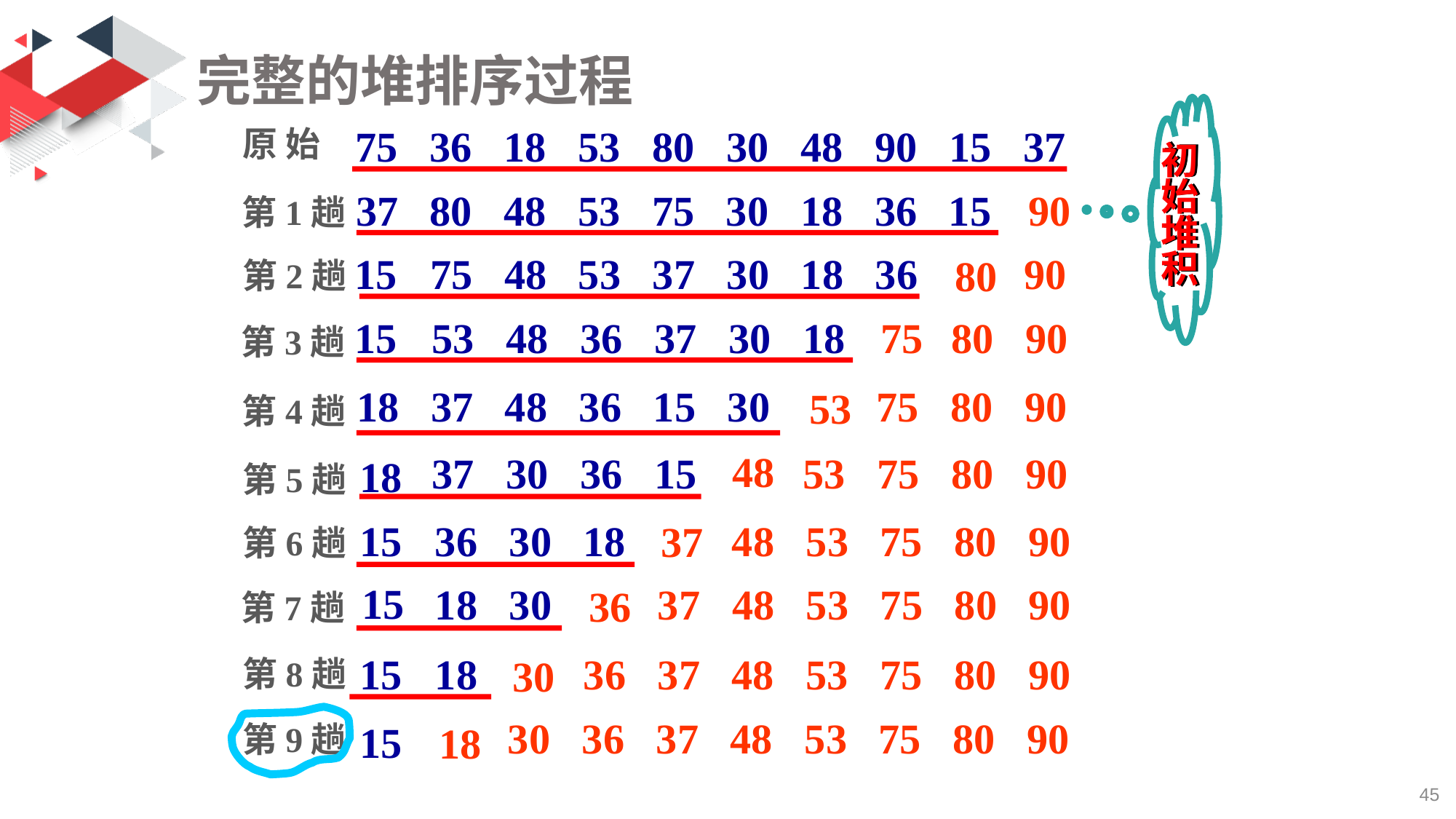

# 完整的堆排序过程

初
始
堆
积
75   36   18   53   80   30   48   90   15   37
原 始

37

90   80   48   53   75   30   18   36   15   37
90

第1趟

15

80   75   48   53   37   30   18   36   15   90
80

第2趟

15

75   53   48   36   37   30   18   15   80   90
75

第3趟

18

53   37   48   36   15   30   18   75   80   90
53

第4趟

48

48   37   30   36   15   18   53   75   80   90
18

第5趟

37   36   30   18   15   48   53   75   80   90
15

37

第6趟

15

36   18   30   15   37   48   53   75   80   90
36

第7趟

15

30   18   15   36   37   48   53   75   80   90
30

第8趟

18   15   30   36   37   48   53   75   80   90

15

18

第9趟
45